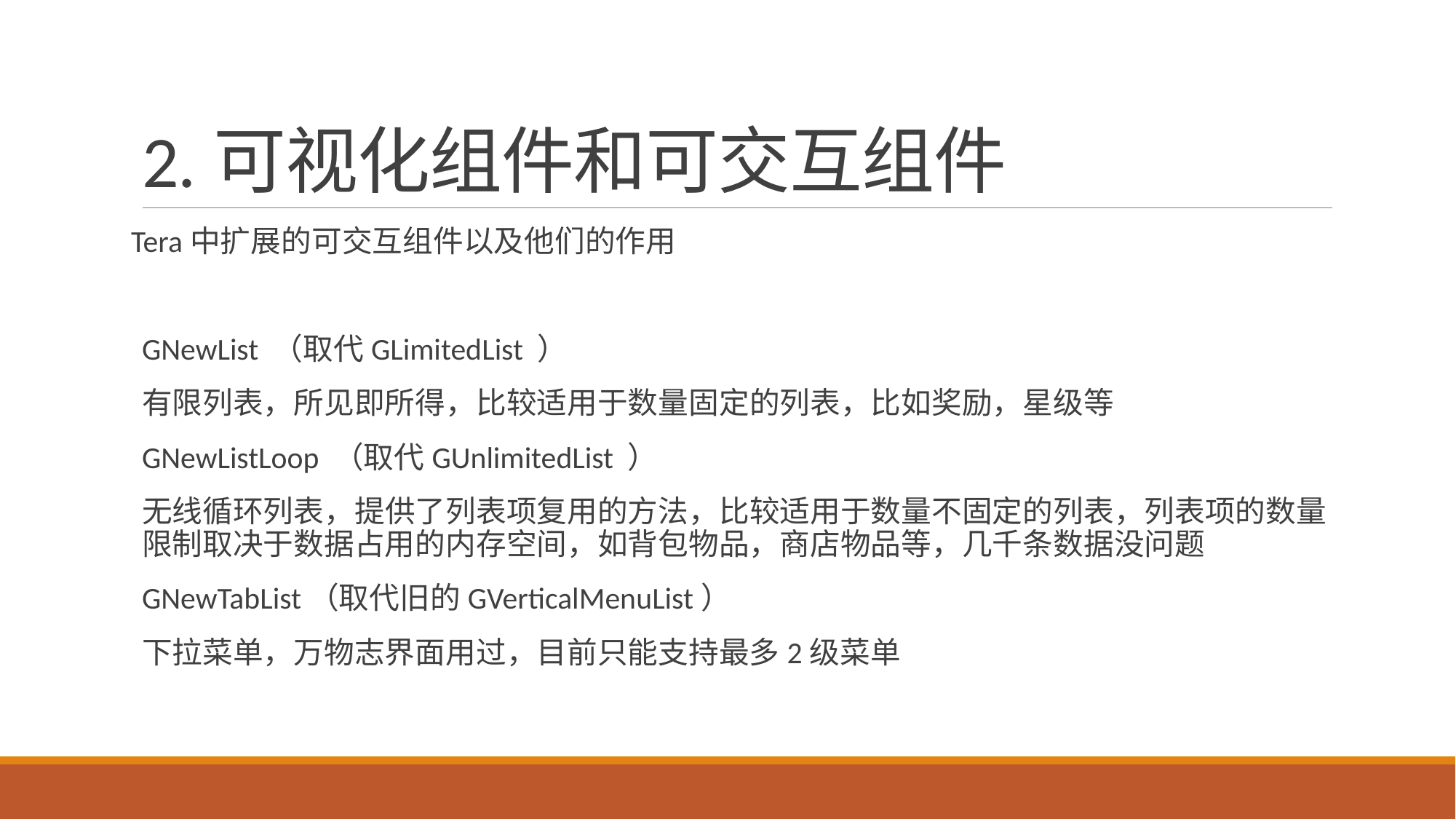

# 2.可视化组件和可交互组件
Tera中扩展的可交互组件以及他们的作用

GNewList （取代GLimitedList ）
有限列表，所见即所得，比较适用于数量固定的列表，比如奖励，星级等
GNewListLoop （取代GUnlimitedList ）
无线循环列表，提供了列表项复用的方法，比较适用于数量不固定的列表，列表项的数量限制取决于数据占用的内存空间，如背包物品，商店物品等，几千条数据没问题
GNewTabList（取代旧的GVerticalMenuList）
下拉菜单，万物志界面用过，目前只能支持最多2级菜单